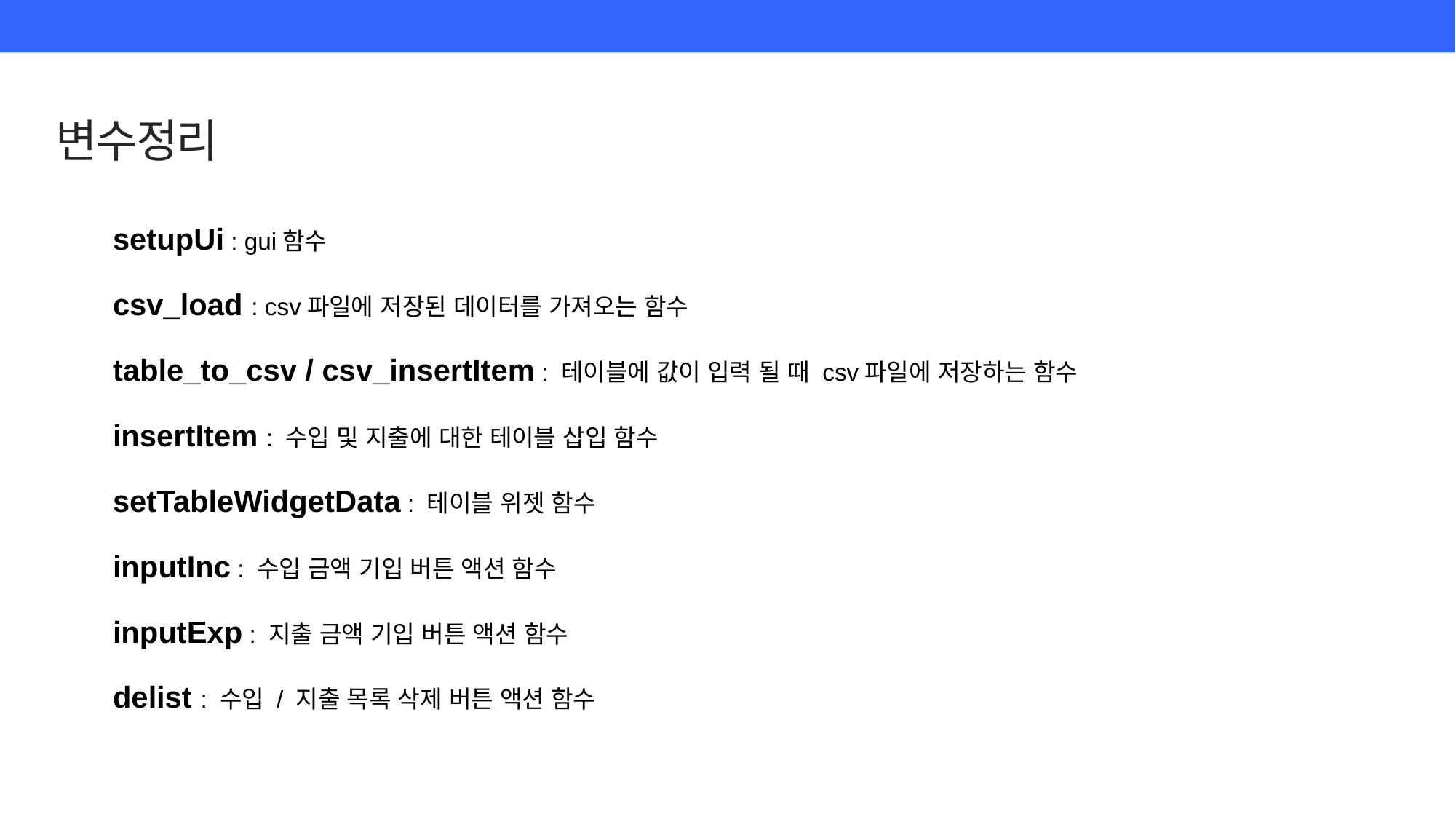

변수정리
setupUi : gui함수

csv_load : csv파일에 저장된 데이터를 가져오는 함수

table_to_csv / csv_insertItem : 테이블에 값이 입력 될 때 csv파일에 저장하는 함수

insertItem : 수입 및 지출에 대한 테이블 삽입 함수

setTableWidgetData : 테이블 위젯 함수

inputInc : 수입 금액 기입 버튼 액션 함수

inputExp : 지출 금액 기입 버튼 액션 함수

delist : 수입 / 지출 목록 삭제 버튼 액션 함수